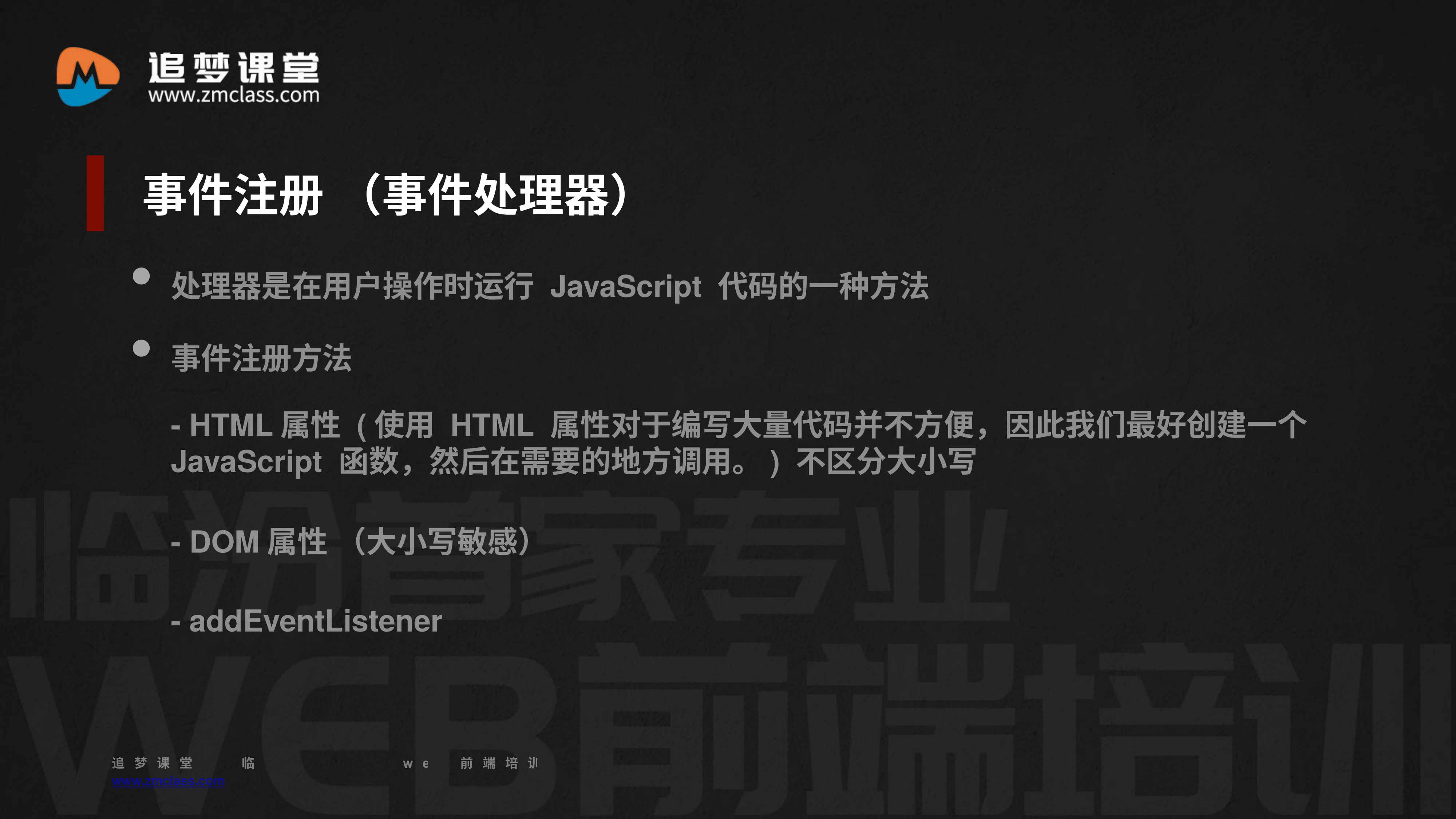

事件注册 （事件处理器）
处理器是在用户操作时运行 JavaScript 代码的一种方法

事件注册方法

- HTML属性 (使用 HTML 属性对于编写大量代码并不方便，因此我们最好创建一个 JavaScript 函数，然后在需要的地方调用。) 不区分大小写
- DOM属性 （大小写敏感）
- addEventListener
追梦课堂   临汾首家专业的web前端培训机构                                                          www.zmclass.com
7